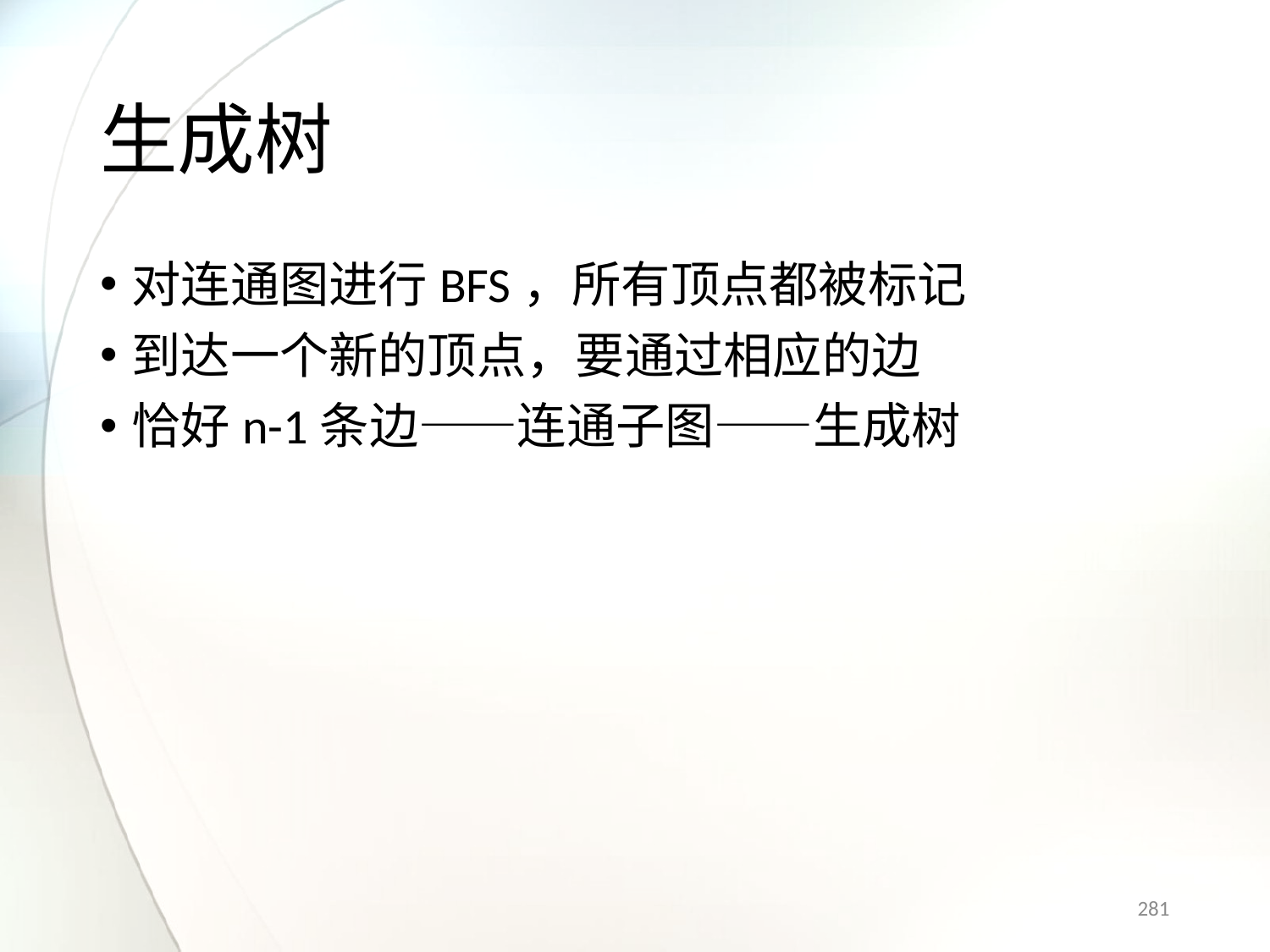

# 生成树
对连通图进行BFS，所有顶点都被标记
到达一个新的顶点，要通过相应的边
恰好n-1条边——连通子图——生成树
281